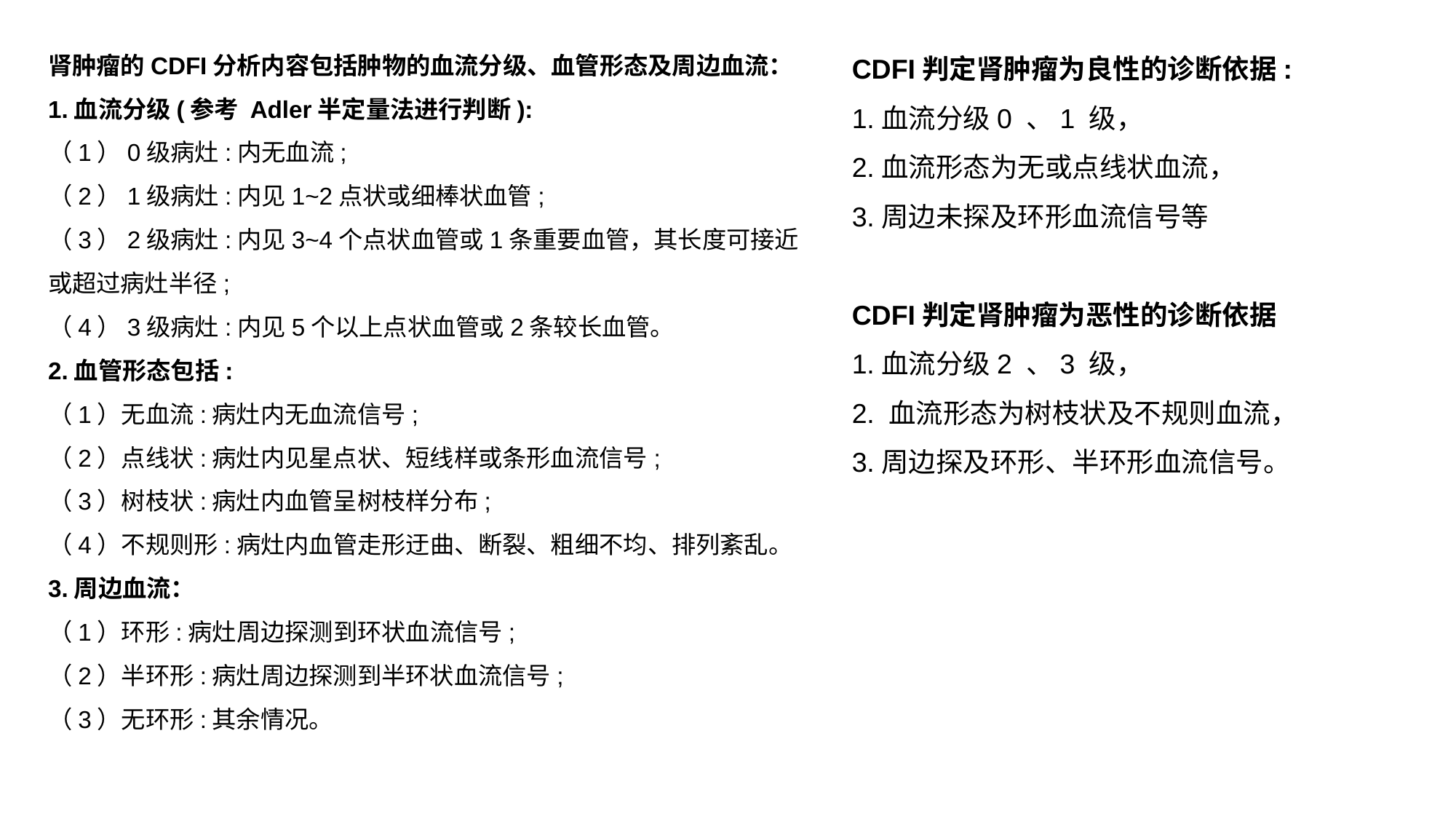

肾肿瘤的CDFI分析内容包括肿物的血流分级、血管形态及周边血流：
1.血流分级(参考 Adler半定量法进行判断):
（1）0级病灶:内无血流;
（2）1级病灶:内见1~2点状或细棒状血管;
（3）2级病灶:内见3~4个点状血管或1条重要血管，其长度可接近或超过病灶半径;
（4）3级病灶:内见5个以上点状血管或2条较长血管。
2.血管形态包括:
（1）无血流:病灶内无血流信号;
（2）点线状:病灶内见星点状、短线样或条形血流信号;
（3）树枝状:病灶内血管呈树枝样分布;
（4）不规则形:病灶内血管走形迂曲、断裂、粗细不均、排列紊乱。
3.周边血流：
（1）环形:病灶周边探测到环状血流信号;
（2）半环形:病灶周边探测到半环状血流信号;
（3）无环形:其余情况。

CDFI判定肾肿瘤为良性的诊断依据:
1.血流分级0 、1 级，
2.血流形态为无或点线状血流，
3.周边未探及环形血流信号等

CDFI判定肾肿瘤为恶性的诊断依据
1.血流分级2 、3 级，
2. 血流形态为树枝状及不规则血流，
3.周边探及环形、半环形血流信号。